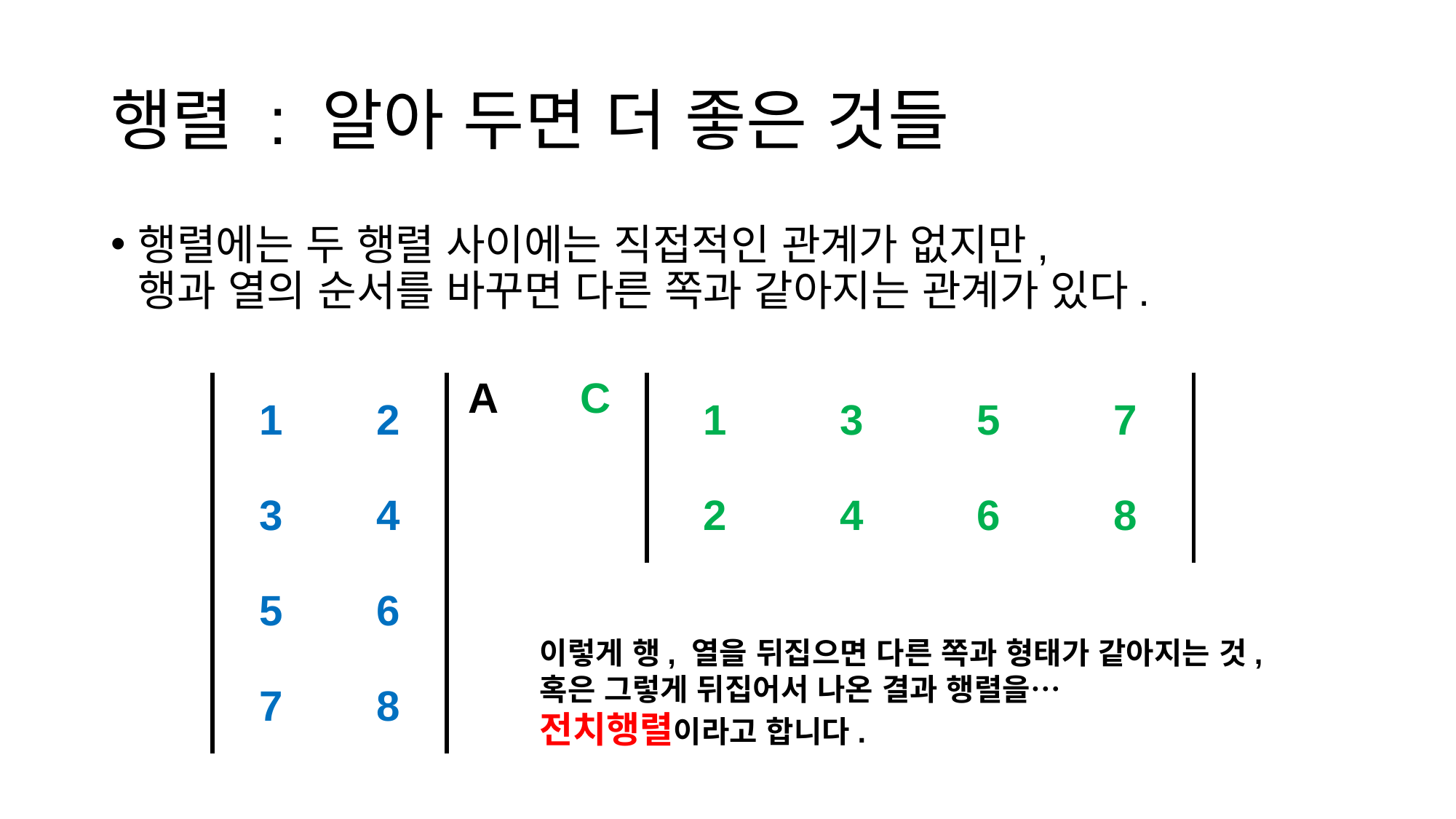

# 행렬 : 알아 두면 더 좋은 것들
행렬에는 두 행렬 사이에는 직접적인 관계가 없지만,
행과 열의 순서를 바꾸면 다른 쪽과 같아지는 관계가 있다.
A       C
| 1 | 2 |
| --- | --- |
| 3 | 4 |
| 5 | 6 |
| 7 | 8 |
| 1 | 3 | 5 | 7 |
| --- | --- | --- | --- |
| 2 | 4 | 6 | 8 |
이렇게 행, 열을 뒤집으면 다른 쪽과 형태가 같아지는 것,
혹은 그렇게 뒤집어서 나온 결과 행렬을…
전치행렬이라고 합니다.